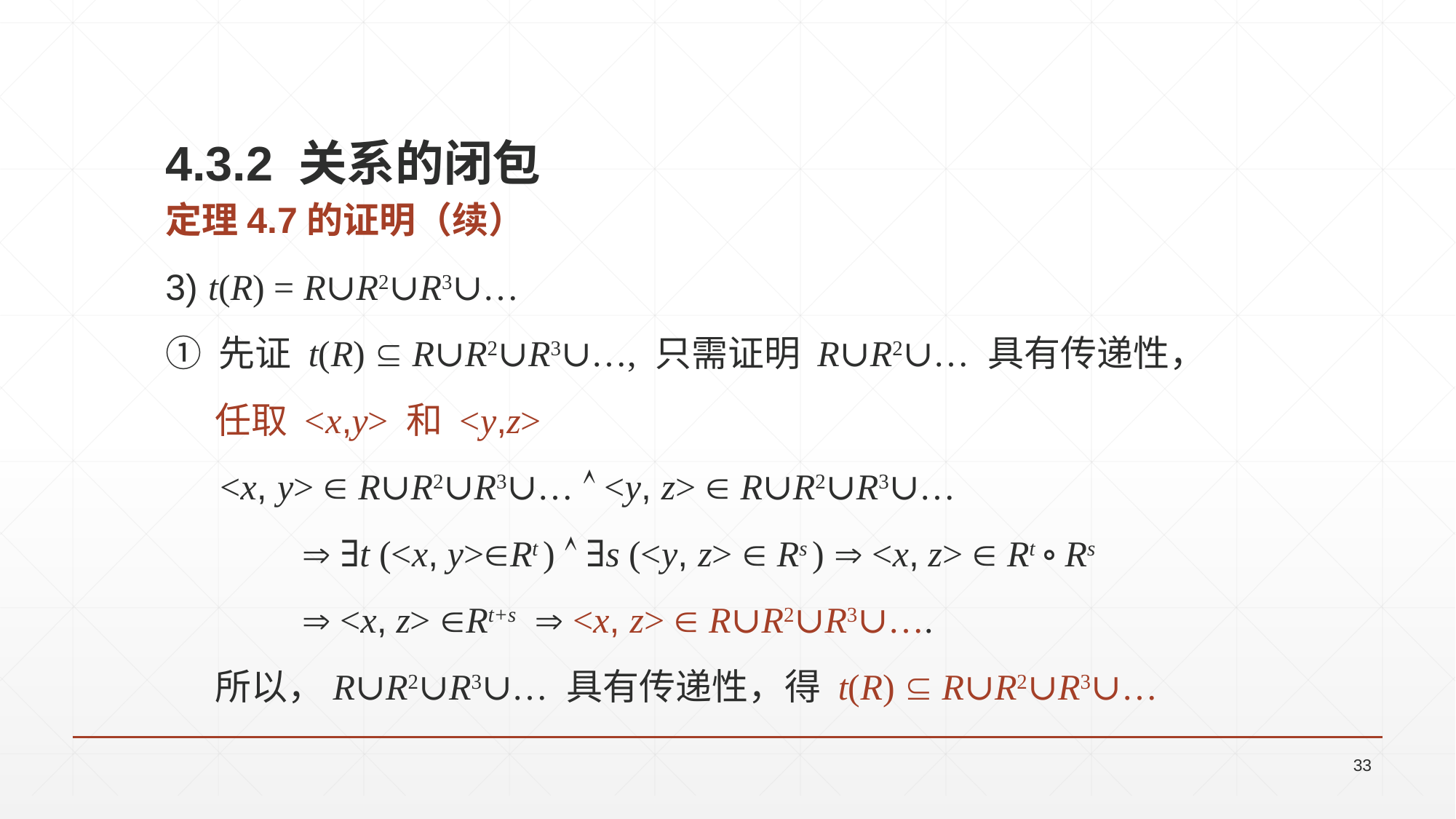

4.3.2 关系的闭包
定理4.7的证明（续）
3) t(R) = R∪R2∪R3∪…
① 先证 t(R) ⊆ R∪R2∪R3∪…, 只需证明 R∪R2∪… 具有传递性，
     任取 <x,y> 和 <y,z>
      <x, y> ∈ R∪R2∪R3∪… ∧ <y, z> ∈ R∪R2∪R3∪…
   	⇒ ∃t (<x, y>∈Rt ) ∧ ∃s (<y, z> ∈ Rs ) ⇒ <x, z> ∈ Rt ∘ Rs
    	⇒ <x, z> ∈Rt+s  ⇒ <x, z> ∈ R∪R2∪R3∪….
     所以，R∪R2∪R3∪… 具有传递性，得 t(R) ⊆ R∪R2∪R3∪…
33